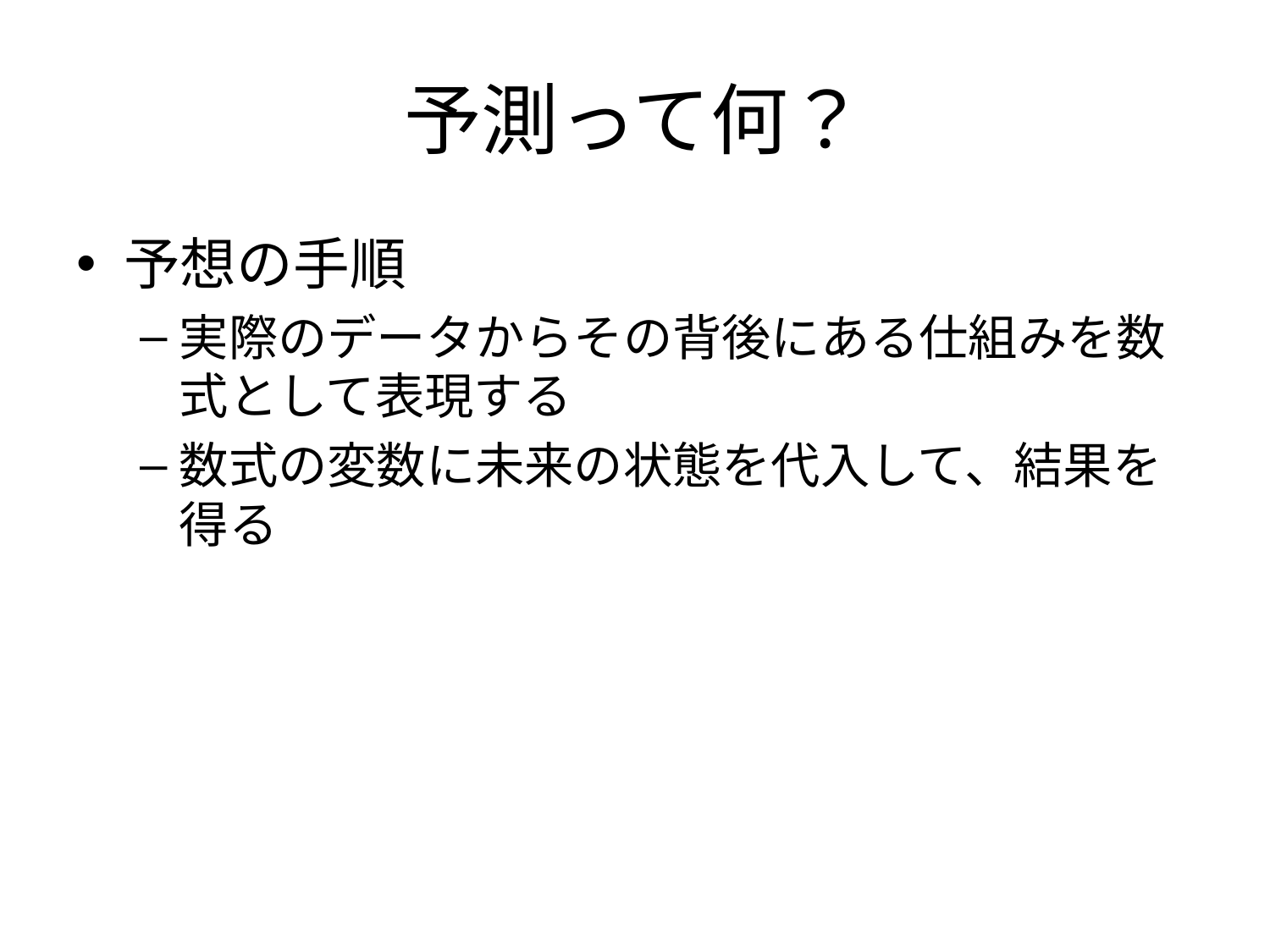

# 予測って何？
予想の手順
実際のデータからその背後にある仕組みを数式として表現する
数式の変数に未来の状態を代入して、結果を得る